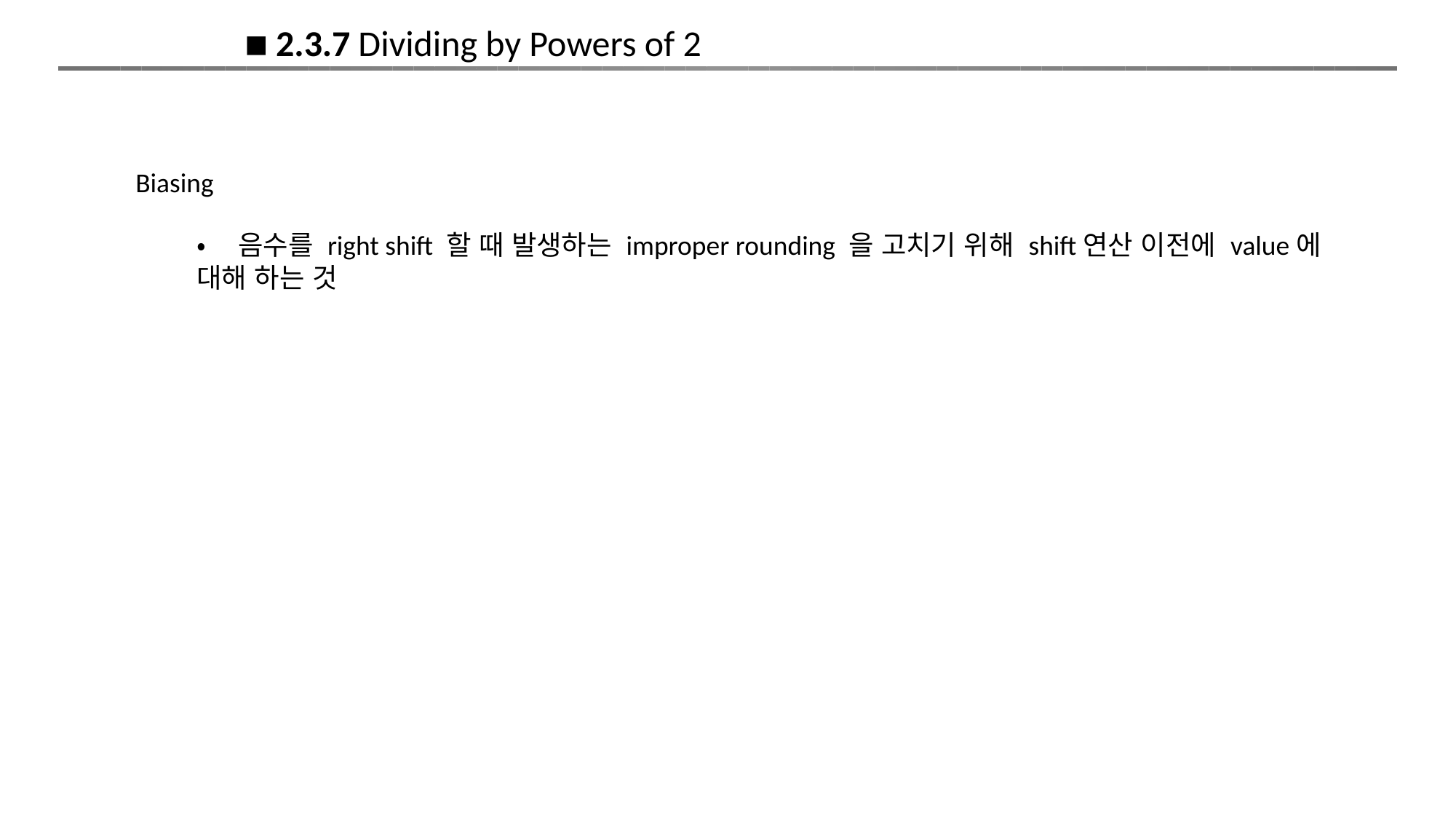

◼︎ 2.3.7 Dividing by Powers of 2

Biasing
• 음수를 right shift 할 때 발생하는 improper rounding 을 고치기 위해 shift연산 이전에 value에 대해 하는 것